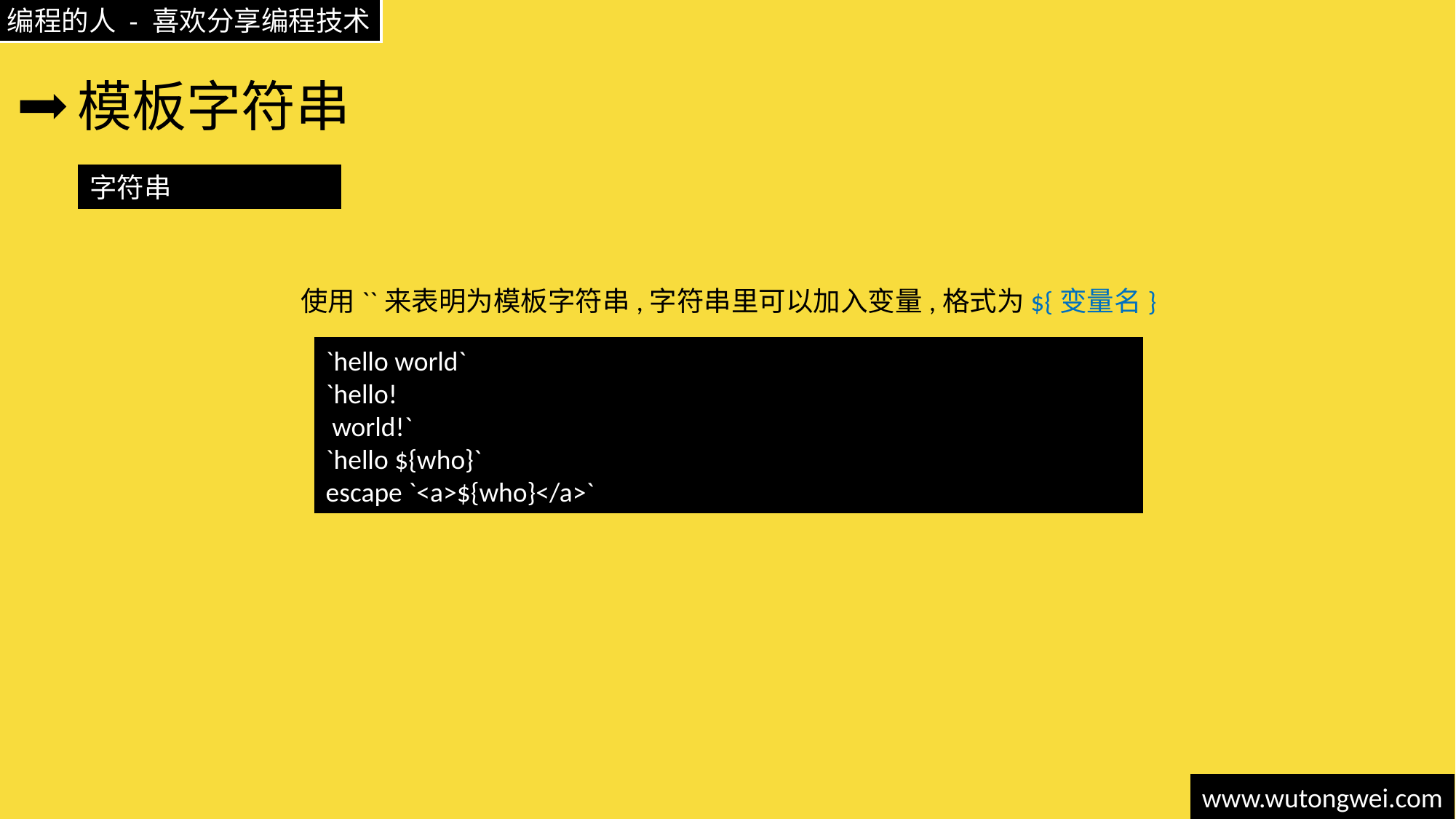

# 模板字符串
字符串
使用``来表明为模板字符串,字符串里可以加入变量,格式为${变量名}
`hello world`
`hello!
 world!`
`hello ${who}`
escape `<a>${who}</a>`